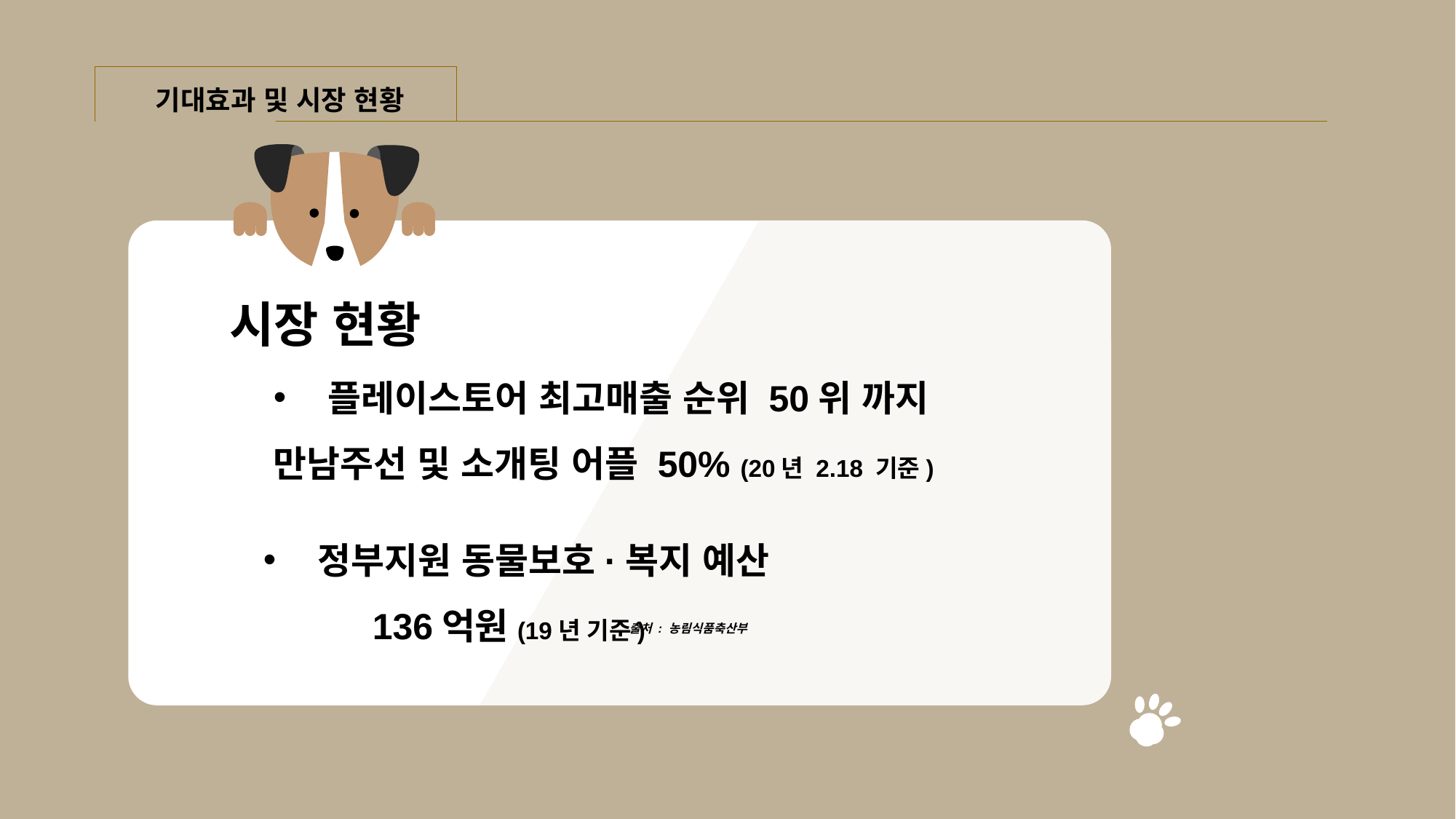

기대효과 및 시장 현황

시장 현황
플레이스토어 최고매출 순위 50위 까지
만남주선 및 소개팅 어플 50% (20년 2.18 기준)
정부지원 동물보호·복지 예산
	136억원(19년 기준)
출처 : 농림식품축산부